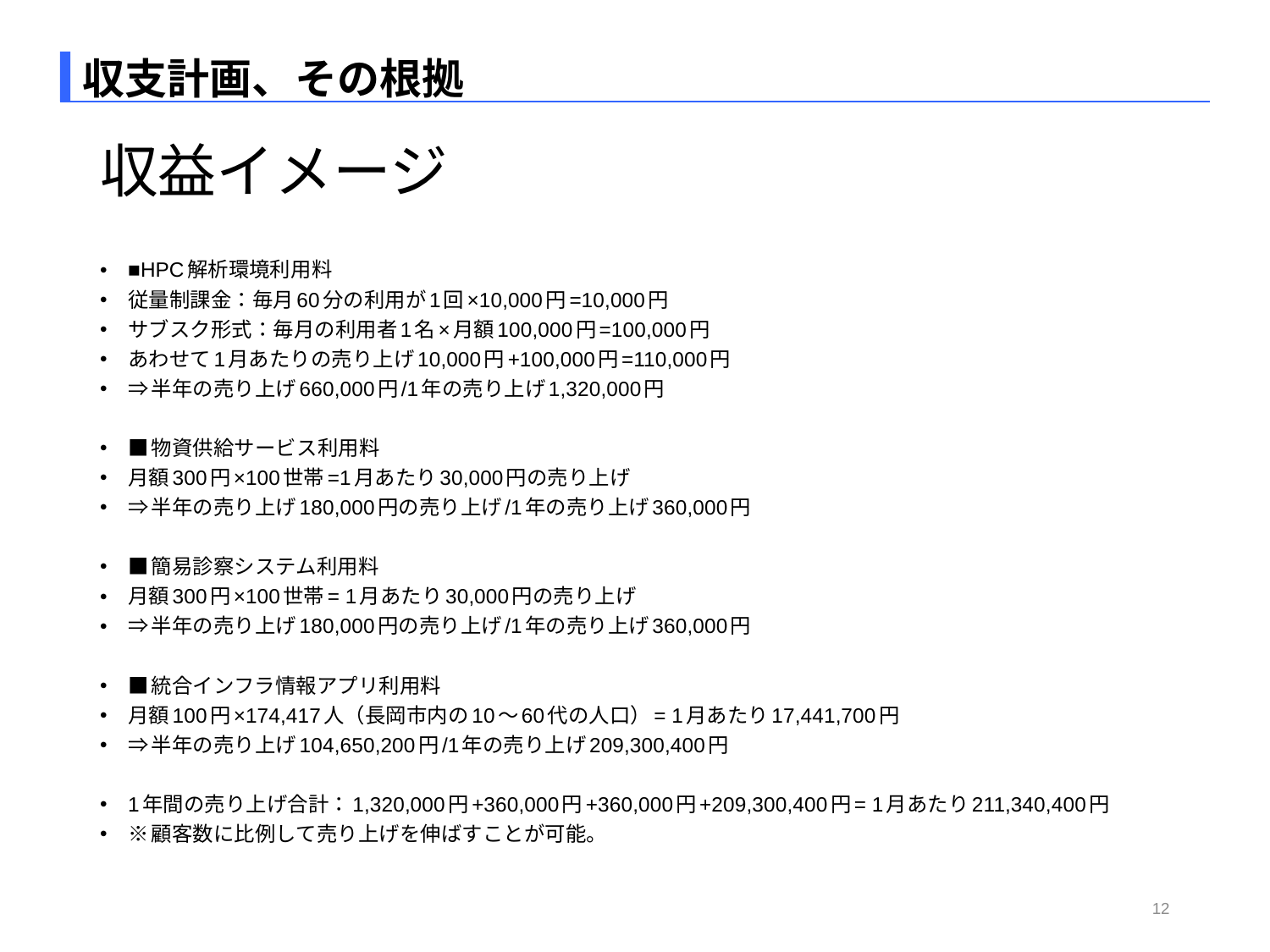

収支計画、その根拠

# 収益イメージ
■HPC解析環境利用料
従量制課金：毎月60分の利用が1回×10,000円=10,000円
サブスク形式：毎月の利用者1名×月額100,000円=100,000円
あわせて1月あたりの売り上げ10,000円+100,000円=110,000円
⇒半年の売り上げ660,000円/1年の売り上げ1,320,000円

■物資供給サービス利用料
月額300円×100世帯=1月あたり30,000円の売り上げ
⇒半年の売り上げ180,000円の売り上げ/1年の売り上げ360,000円

■簡易診察システム利用料
月額300円×100世帯= 1月あたり30,000円の売り上げ
⇒半年の売り上げ180,000円の売り上げ/1年の売り上げ360,000円

■統合インフラ情報アプリ利用料
月額100円×174,417人（長岡市内の10～60代の人口）= 1月あたり17,441,700円
⇒半年の売り上げ104,650,200円/1年の売り上げ209,300,400円

1年間の売り上げ合計：1,320,000円+360,000円+360,000円+209,300,400円= 1月あたり211,340,400円
※顧客数に比例して売り上げを伸ばすことが可能。
12